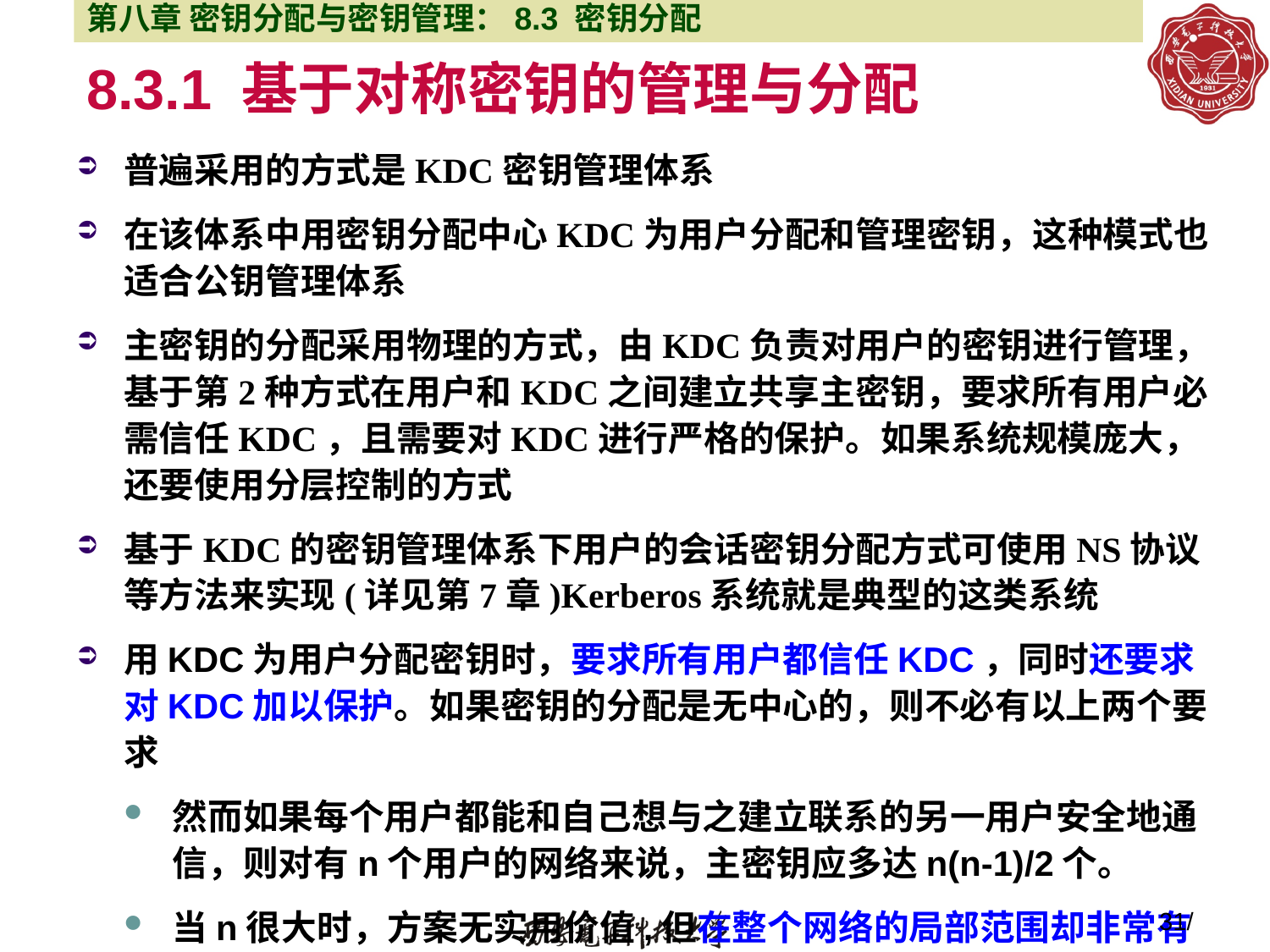

第八章 密钥分配与密钥管理：8.3 密钥分配
# 8.3.1 基于对称密钥的管理与分配
普遍采用的方式是KDC密钥管理体系
在该体系中用密钥分配中心KDC为用户分配和管理密钥，这种模式也适合公钥管理体系
主密钥的分配采用物理的方式，由KDC负责对用户的密钥进行管理，基于第2种方式在用户和KDC之间建立共享主密钥，要求所有用户必需信任KDC，且需要对KDC进行严格的保护。如果系统规模庞大，还要使用分层控制的方式
基于KDC的密钥管理体系下用户的会话密钥分配方式可使用NS协议等方法来实现(详见第7章)Kerberos系统就是典型的这类系统
用KDC为用户分配密钥时，要求所有用户都信任KDC，同时还要求对KDC加以保护。如果密钥的分配是无中心的，则不必有以上两个要求
然而如果每个用户都能和自己想与之建立联系的另一用户安全地通信，则对有n个用户的网络来说，主密钥应多达n(n-1)/2个。
当n很大时，方案无实用价值,但在整个网络的局部范围却非常有用
31/